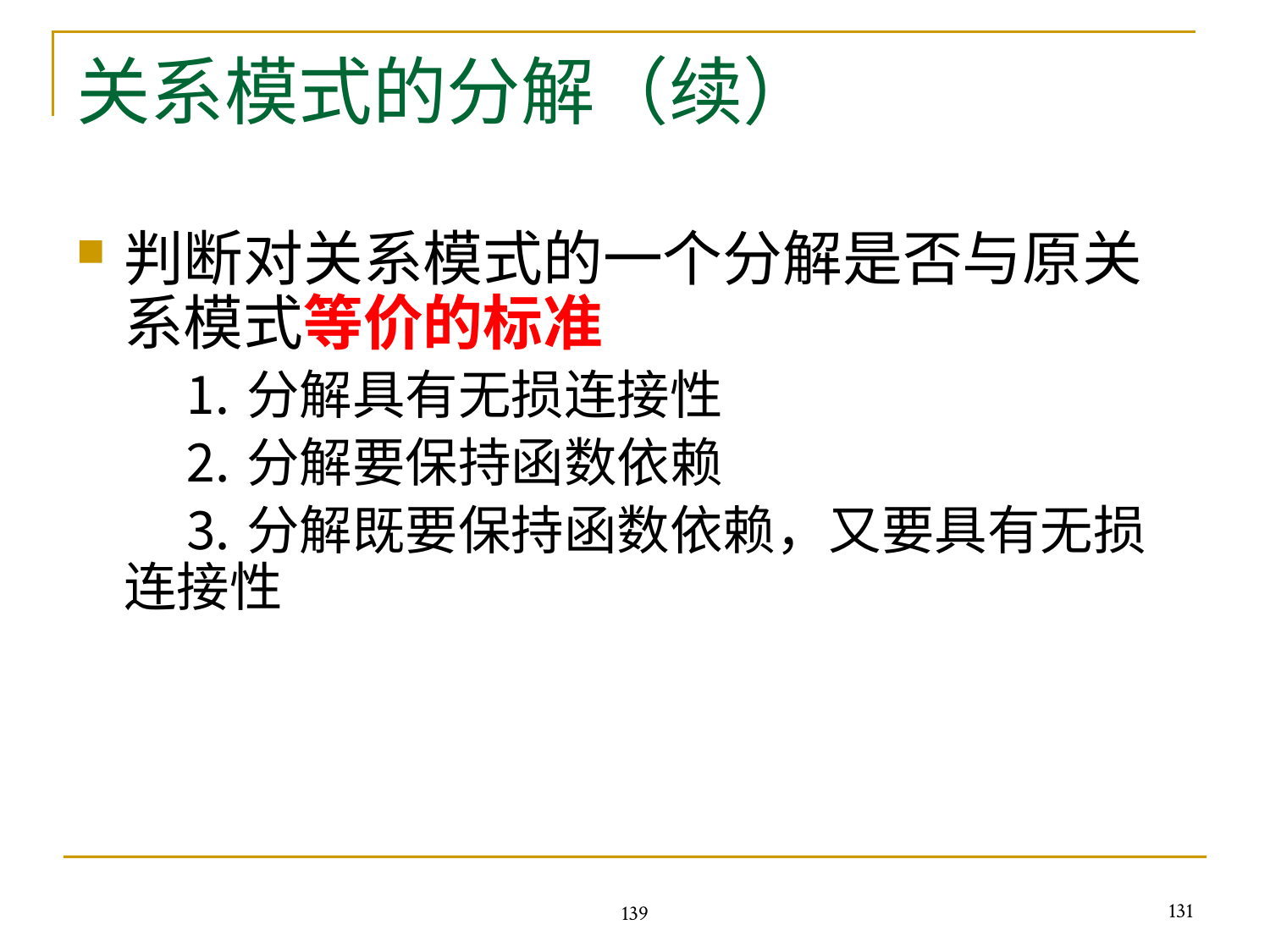

# 关系模式的分解（续）
判断对关系模式的一个分解是否与原关系模式等价的标准
　　⒈ 分解具有无损连接性
　　⒉ 分解要保持函数依赖
　　⒊ 分解既要保持函数依赖，又要具有无损连接性
131
139